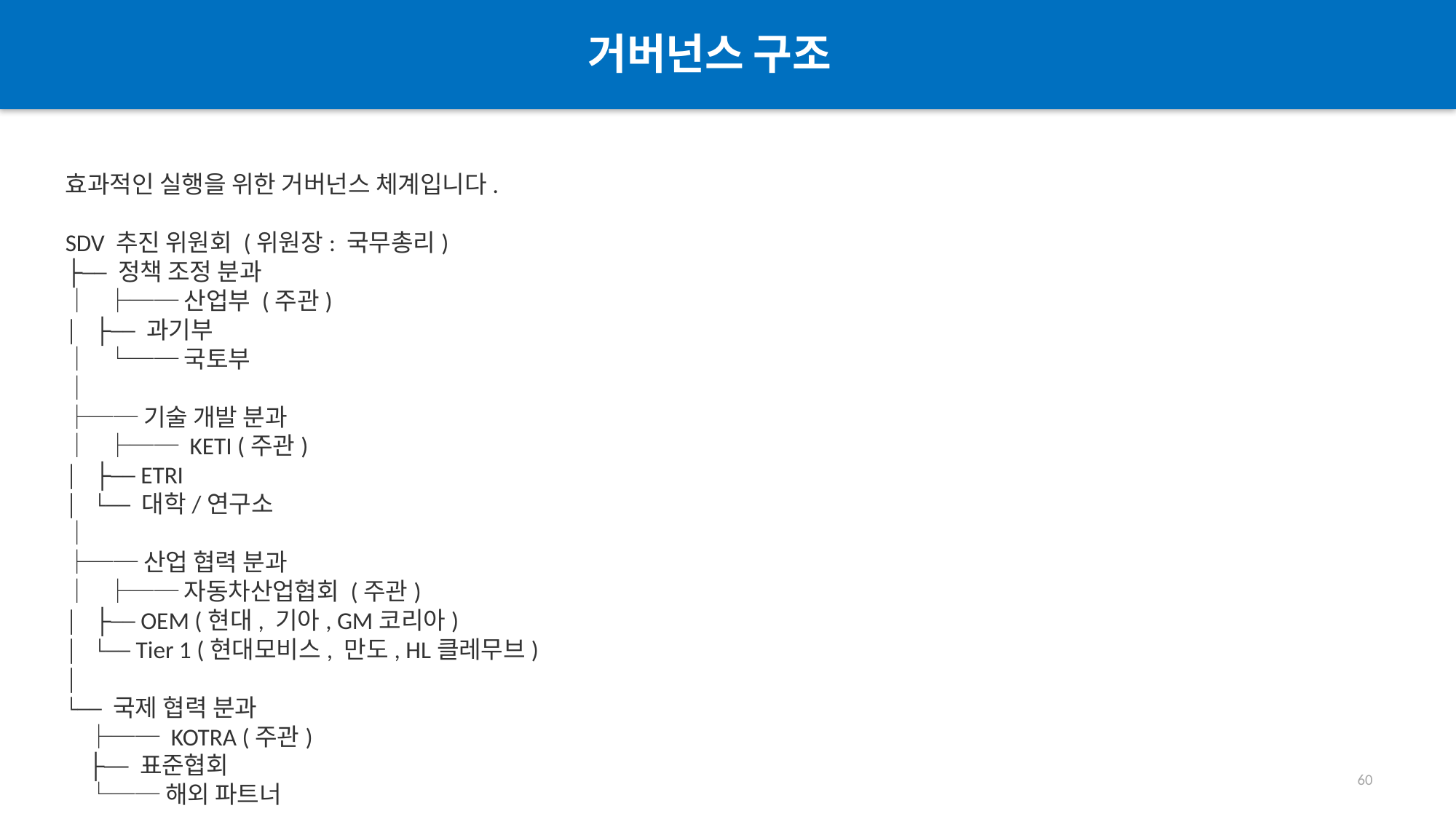

거버넌스 구조
#
효과적인 실행을 위한 거버넌스 체계입니다.
SDV 추진 위원회 (위원장: 국무총리)
├── 정책 조정 분과
│   ├── 산업부 (주관)
│   ├── 과기부
│   └── 국토부
│
├── 기술 개발 분과
│   ├── KETI (주관)
│   ├── ETRI
│   └── 대학/연구소
│
├── 산업 협력 분과
│   ├── 자동차산업협회 (주관)
│   ├── OEM (현대, 기아, GM코리아)
│   └── Tier 1 (현대모비스, 만도, HL클레무브)
│
└── 국제 협력 분과
    ├── KOTRA (주관)
    ├── 표준협회
    └── 해외 파트너
운영 원칙:
• 월 1회 정기 회의
• 분기별 성과 점검
• 연간 계획 수립
60